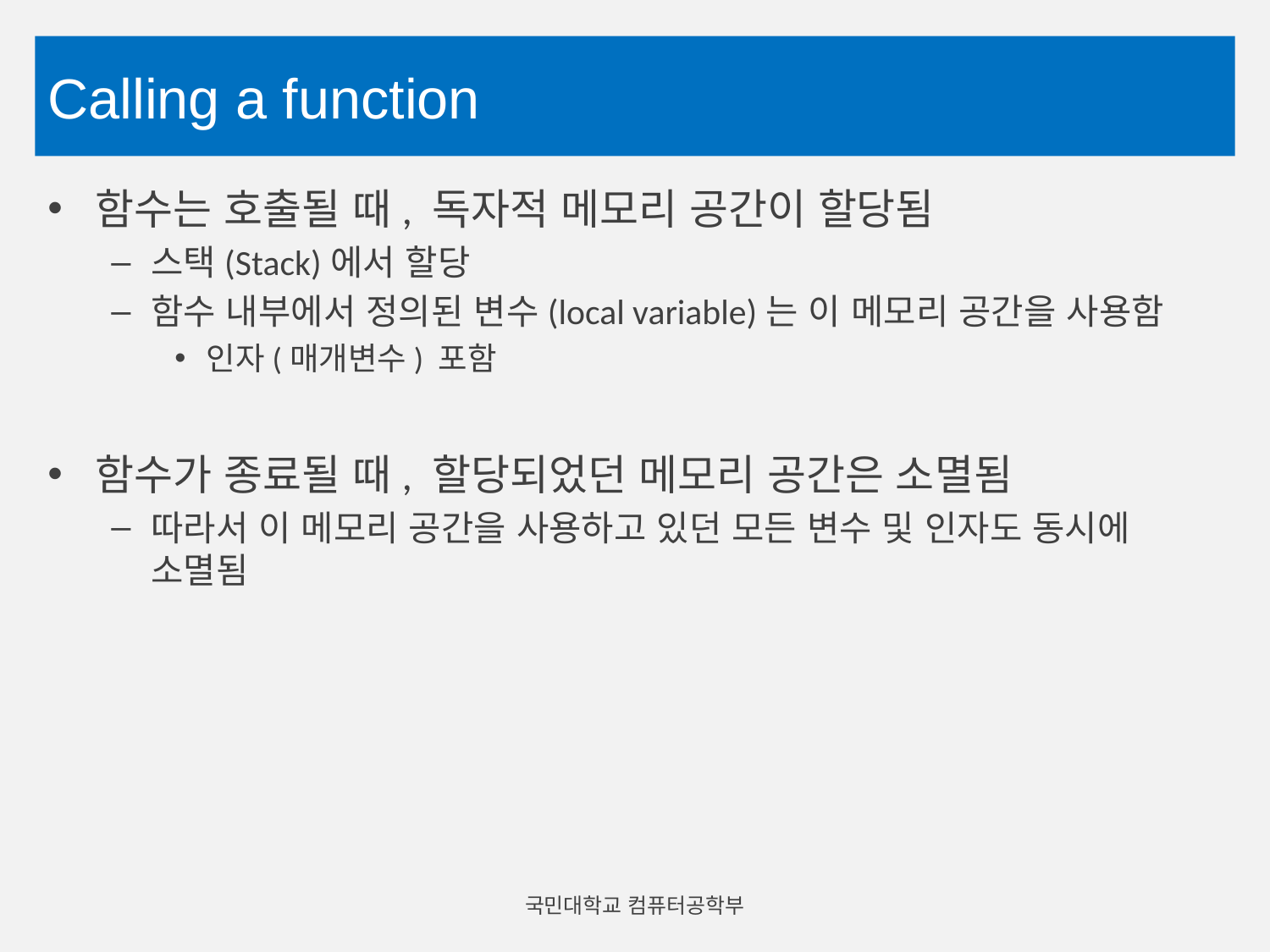

# Calling a function
함수는 호출될 때, 독자적 메모리 공간이 할당됨
스택(Stack)에서 할당
함수 내부에서 정의된 변수(local variable)는 이 메모리 공간을 사용함
인자(매개변수) 포함

함수가 종료될 때, 할당되었던 메모리 공간은 소멸됨
따라서 이 메모리 공간을 사용하고 있던 모든 변수 및 인자도 동시에 소멸됨

국민대학교 컴퓨터공학부